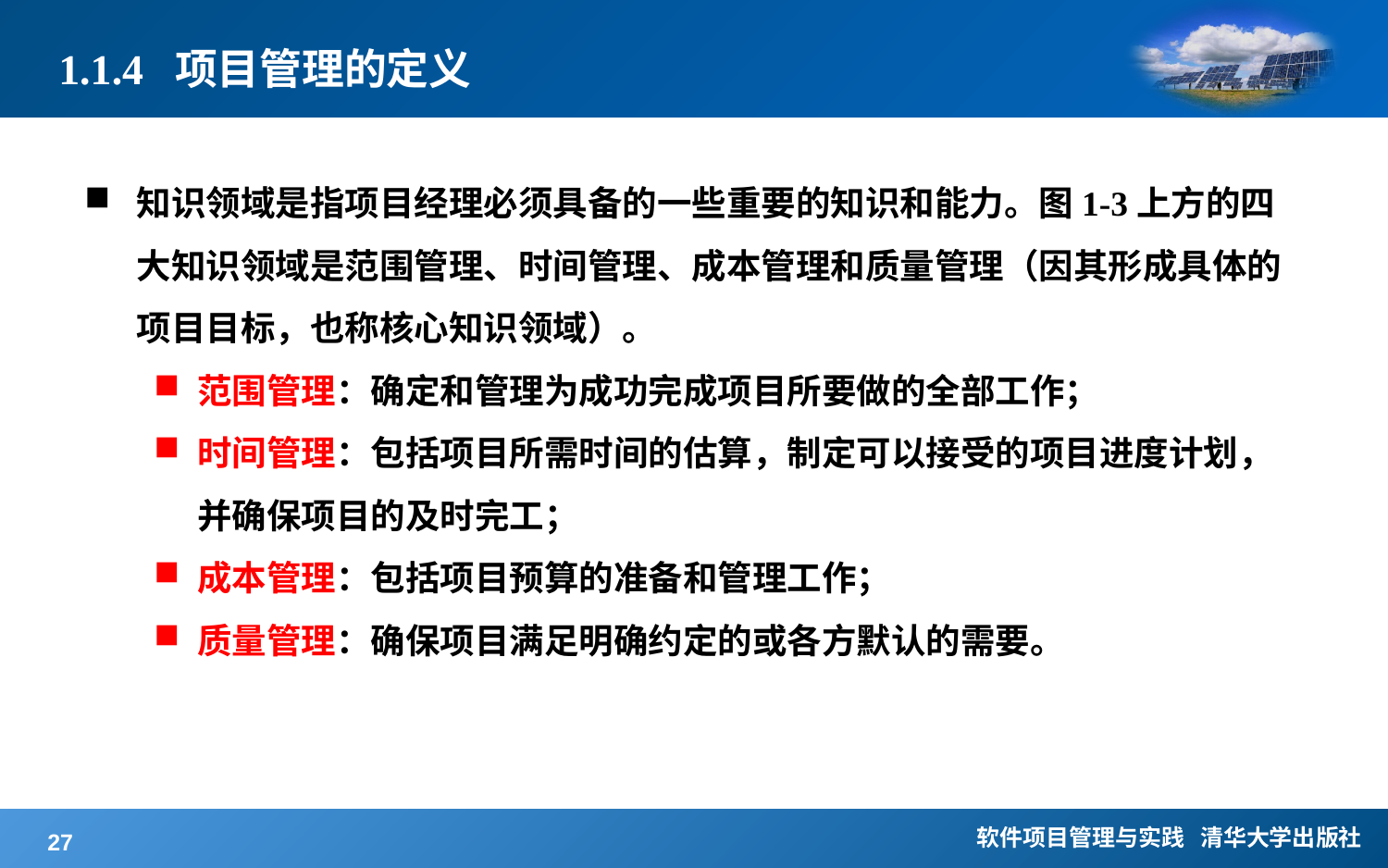

# 1.1.4  项目管理的定义
知识领域是指项目经理必须具备的一些重要的知识和能力。图1-3上方的四大知识领域是范围管理、时间管理、成本管理和质量管理（因其形成具体的项目目标，也称核心知识领域）。
范围管理：确定和管理为成功完成项目所要做的全部工作；
时间管理：包括项目所需时间的估算，制定可以接受的项目进度计划，并确保项目的及时完工；
成本管理：包括项目预算的准备和管理工作；
质量管理：确保项目满足明确约定的或各方默认的需要。